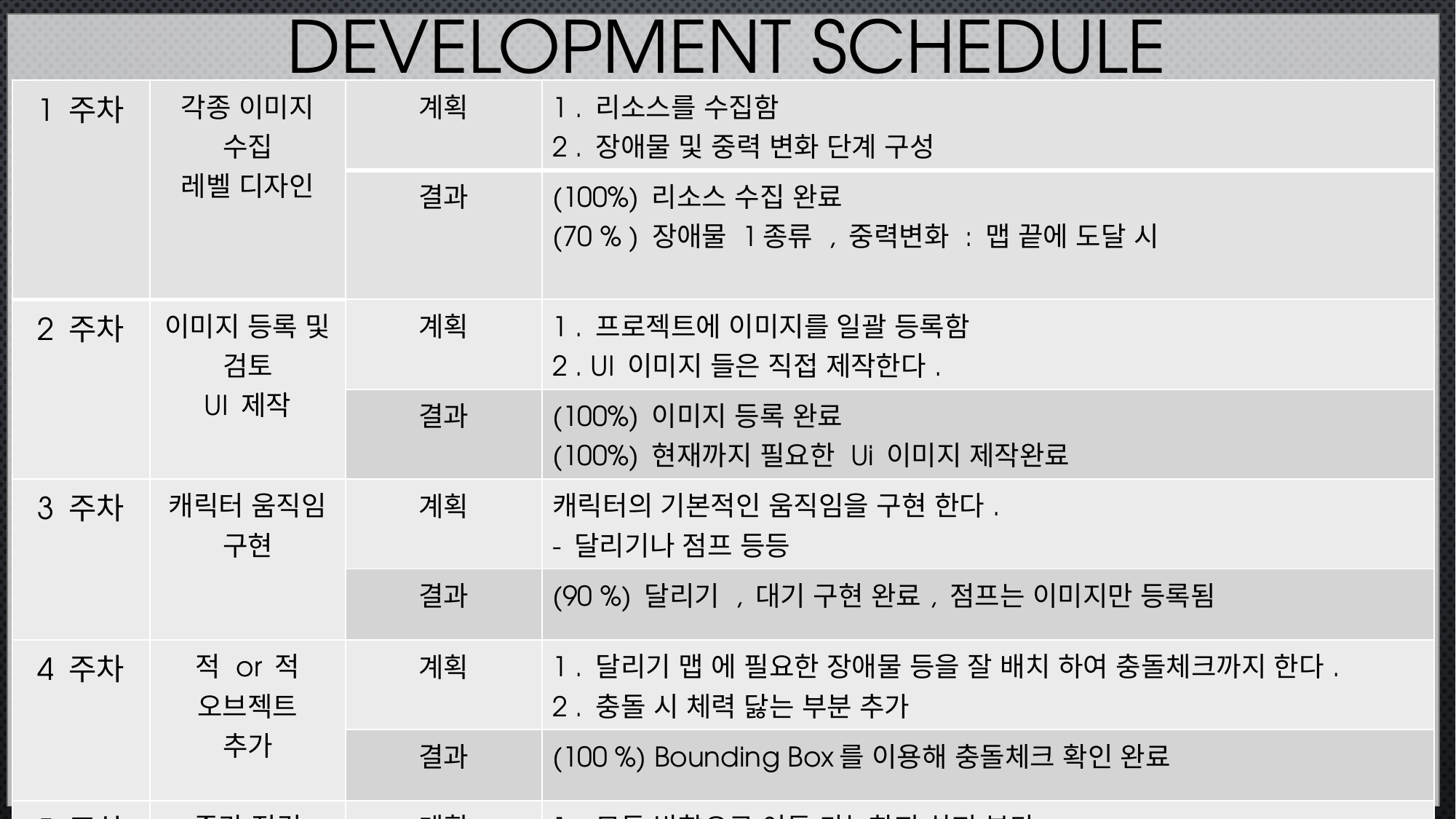

DEVELOPMENT schedule
| 1 주차 | 각종 이미지 수집 레벨 디자인 | 계획 | 1 . 리소스를 수집함 2 . 장애물 및 중력 변화 단계 구성 |
| --- | --- | --- | --- |
|  |  | 결과 | (100%) 리소스 수집 완료 (70 % ) 장애물 1종류 , 중력변화 : 맵 끝에 도달 시 |
| 2 주차 | 이미지 등록 및 검토 UI 제작 | 계획 | 1 . 프로젝트에 이미지를 일괄 등록함 2 . UI 이미지 들은 직접 제작한다. |
|  |  | 결과 | (100%) 이미지 등록 완료 (100%) 현재까지 필요한 Ui 이미지 제작완료 |
| 3 주차 | 캐릭터 움직임 구현 | 계획 | 캐릭터의 기본적인 움직임을 구현 한다. - 달리기나 점프 등등 |
|  |  | 결과 | (90 %) 달리기 , 대기 구현 완료, 점프는 이미지만 등록됨 |
| 4 주차 | 적 or 적 오브젝트 추가 | 계획 | 1 . 달리기 맵 에 필요한 장애물 등을 잘 배치 하여 충돌체크까지 한다. 2 . 충돌 시 체력 닳는 부분 추가 |
|  |  | 결과 | (100 %) Bounding Box를 이용해 충돌체크 확인 완료 |
| 5 주차 | 중간 점검 | 계획 | 1 . 모든 방향으로 이동 가능한지 살펴 본다. 2 . 적들과 정확히 충돌 하는지 살펴 본다. |
|  |  | 결과 | (100%) 모든 방향으로 이동 가능, 적과 정확히 충돌 체크 확인 |